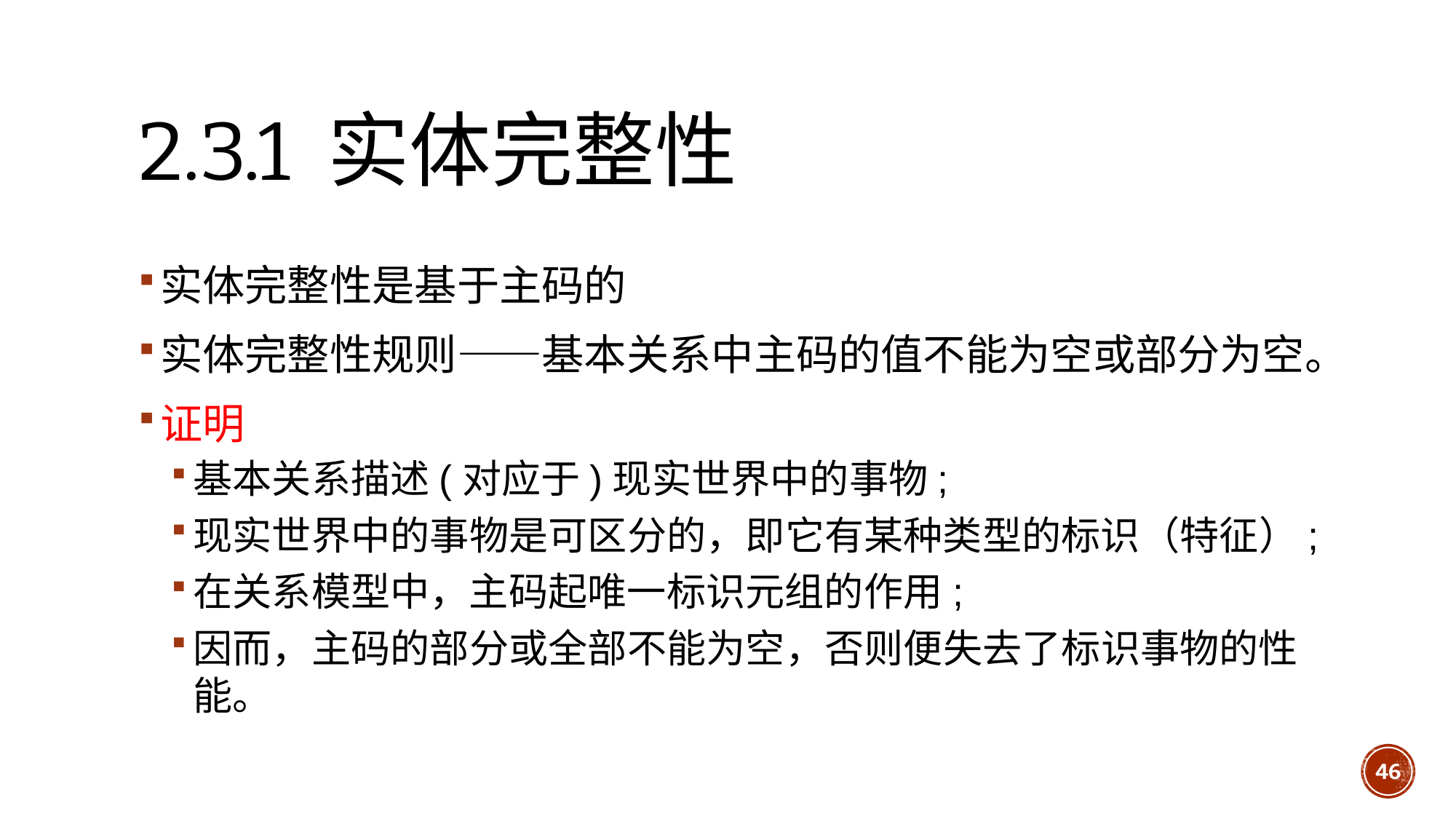

# 2.3.1 实体完整性
实体完整性是基于主码的
实体完整性规则——基本关系中主码的值不能为空或部分为空。
证明
基本关系描述(对应于)现实世界中的事物;
现实世界中的事物是可区分的，即它有某种类型的标识（特征）;
在关系模型中，主码起唯一标识元组的作用;
因而，主码的部分或全部不能为空，否则便失去了标识事物的性能。

46